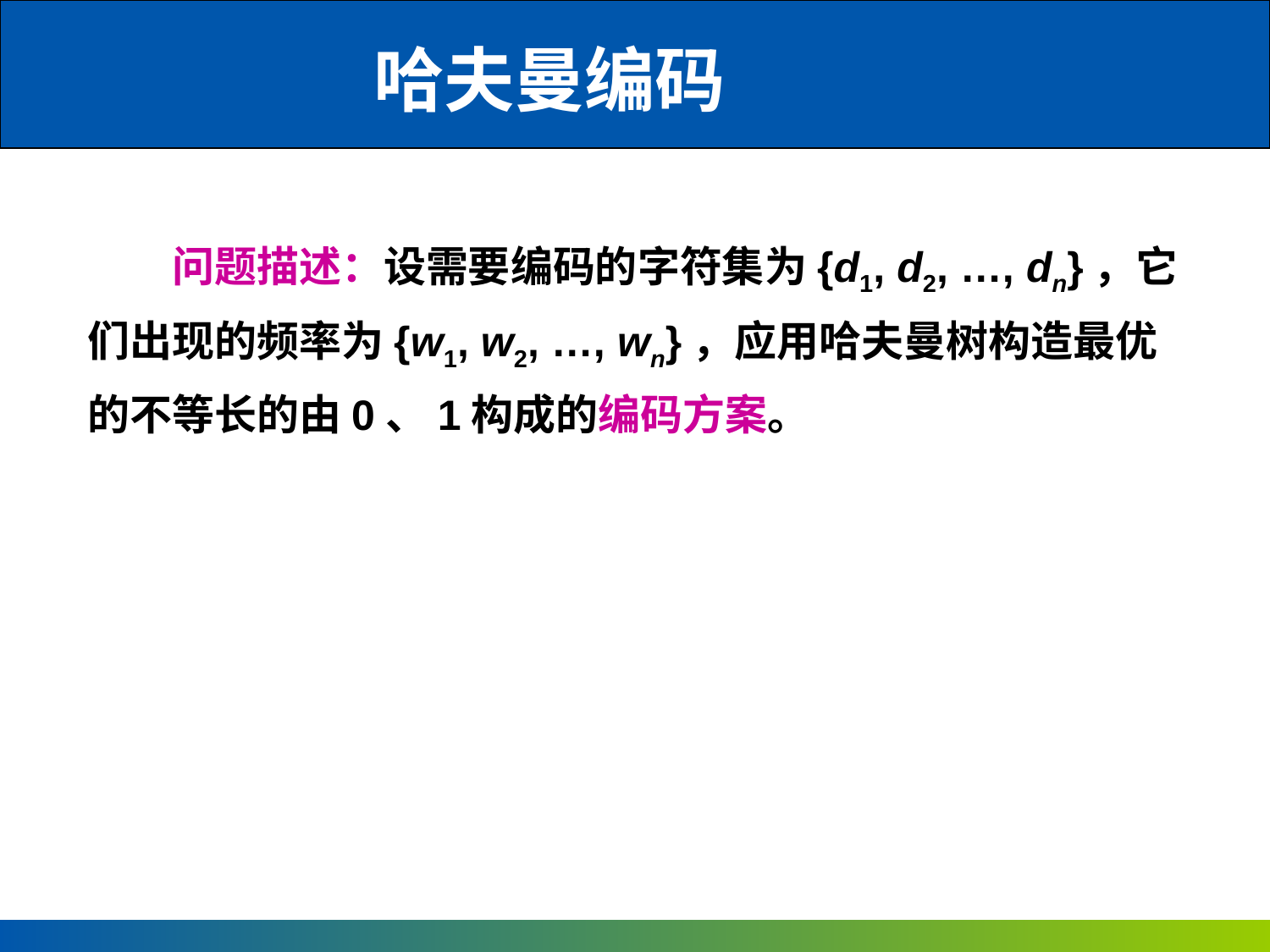

哈夫曼编码
　　问题描述：设需要编码的字符集为{d1, d2, …, dn}，它们出现的频率为{w1, w2, …, wn}，应用哈夫曼树构造最优的不等长的由0、1构成的编码方案。